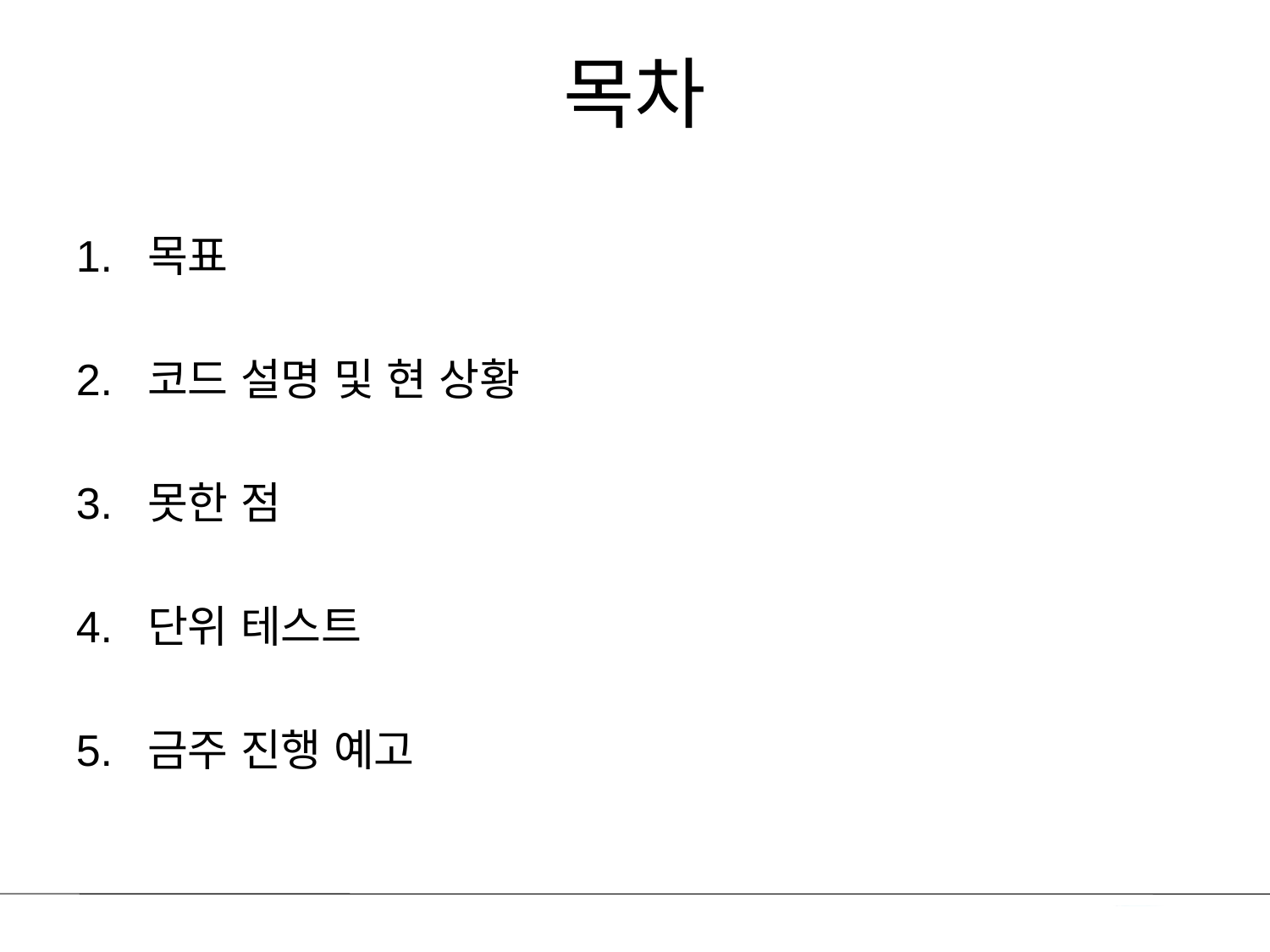

# 목차
목표

코드 설명 및 현 상황

못한 점

단위 테스트

금주 진행 예고